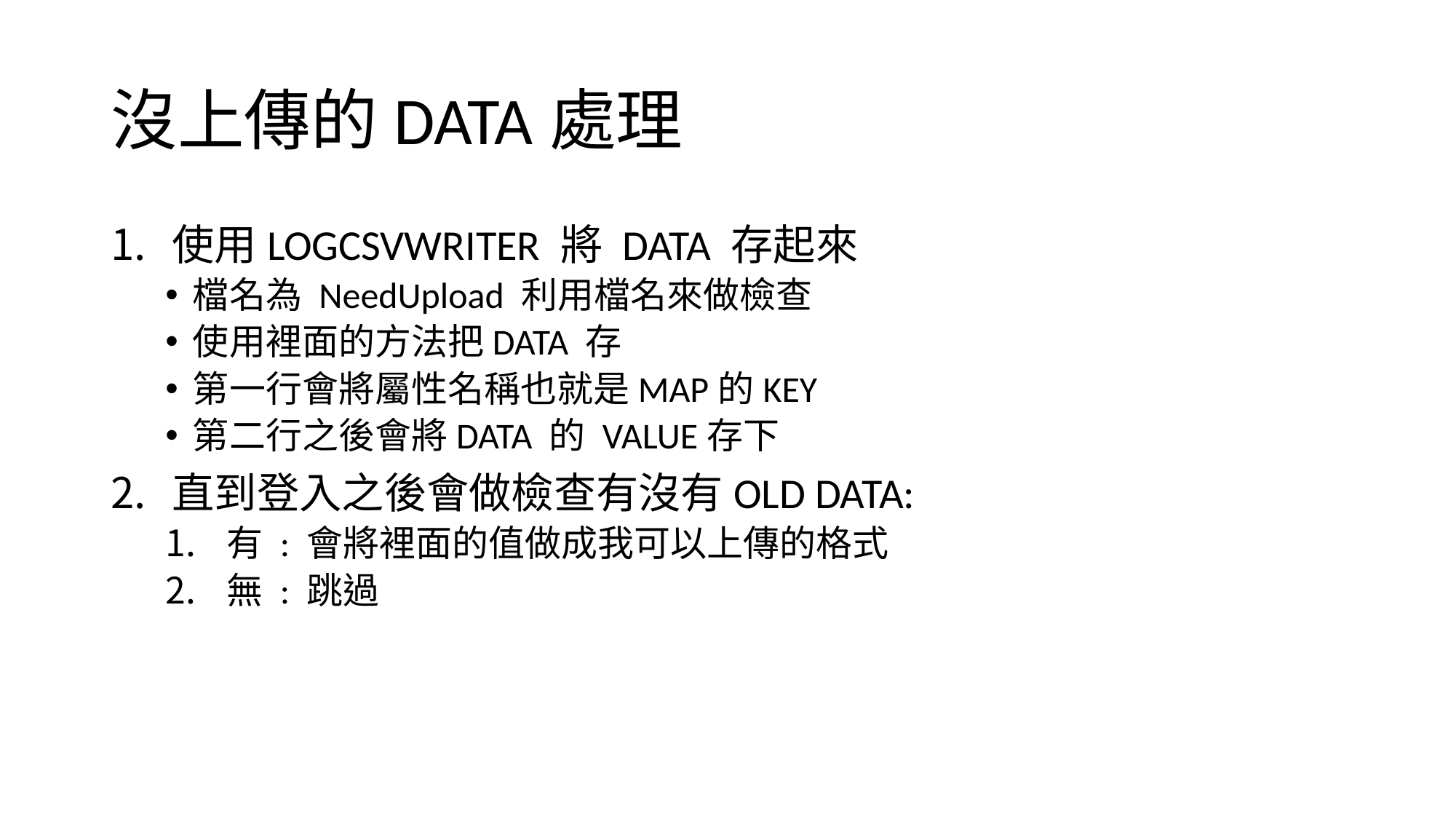

# 沒上傳的DATA處理
使用LOGCSVWRITER 將 DATA 存起來
檔名為 NeedUpload 利用檔名來做檢查
使用裡面的方法把DATA 存
第一行會將屬性名稱也就是MAP的KEY
第二行之後會將DATA 的 VALUE存下
直到登入之後會做檢查有沒有OLD DATA:
有 : 會將裡面的值做成我可以上傳的格式
無 : 跳過